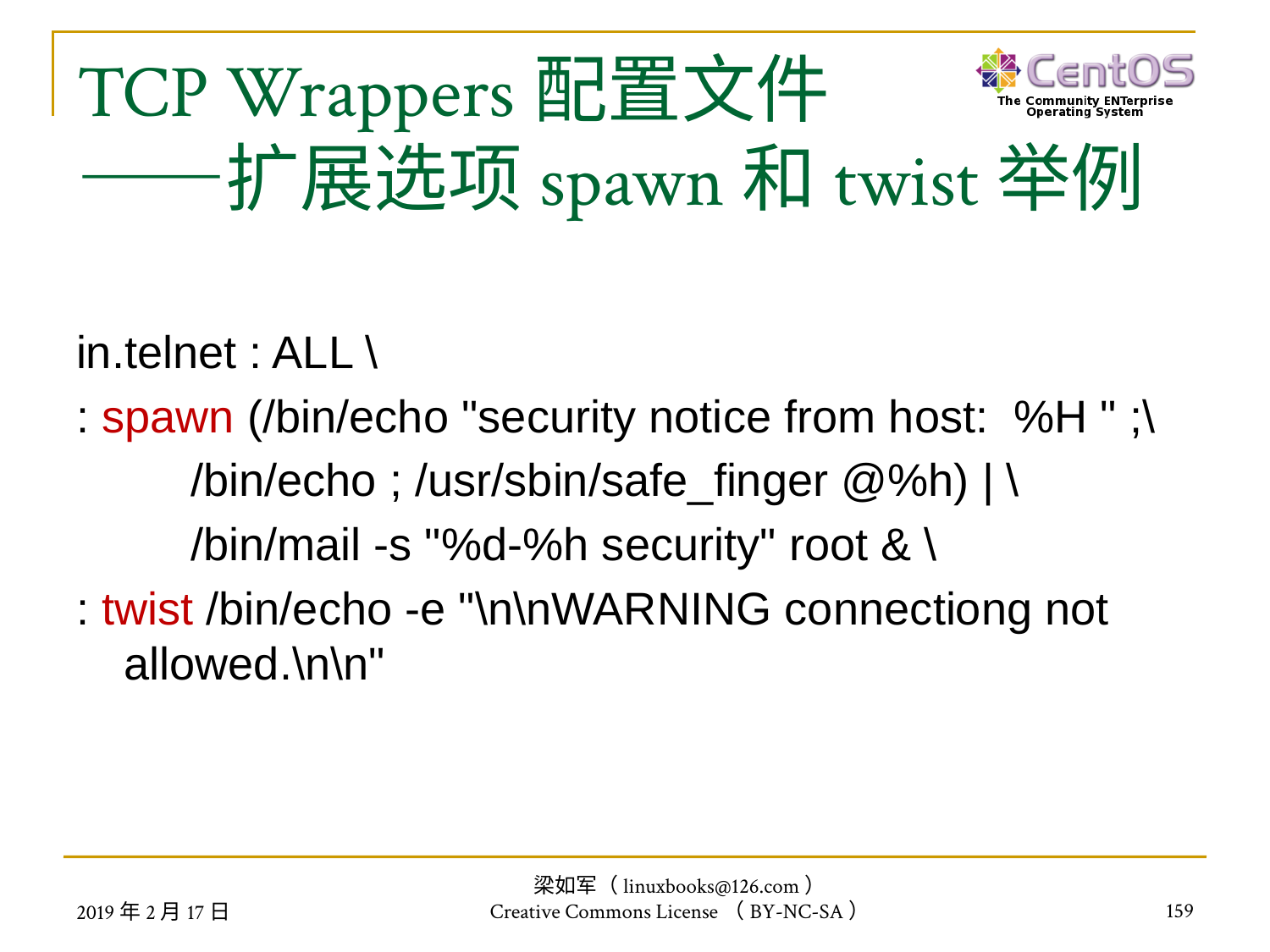

# TCP Wrappers配置文件 ——扩展选项spawn和twist举例
in.telnet : ALL \
: spawn (/bin/echo "security notice from host:  %H " ;\
         /bin/echo ; /usr/sbin/safe_finger @%h) | \
         /bin/mail -s "%d-%h security" root & \
: twist /bin/echo -e "\n\nWARNING connectiong not allowed.\n\n"
梁如军（linuxbooks@126.com）
Creative Commons License（BY-NC-SA）
2019年2月17日
159